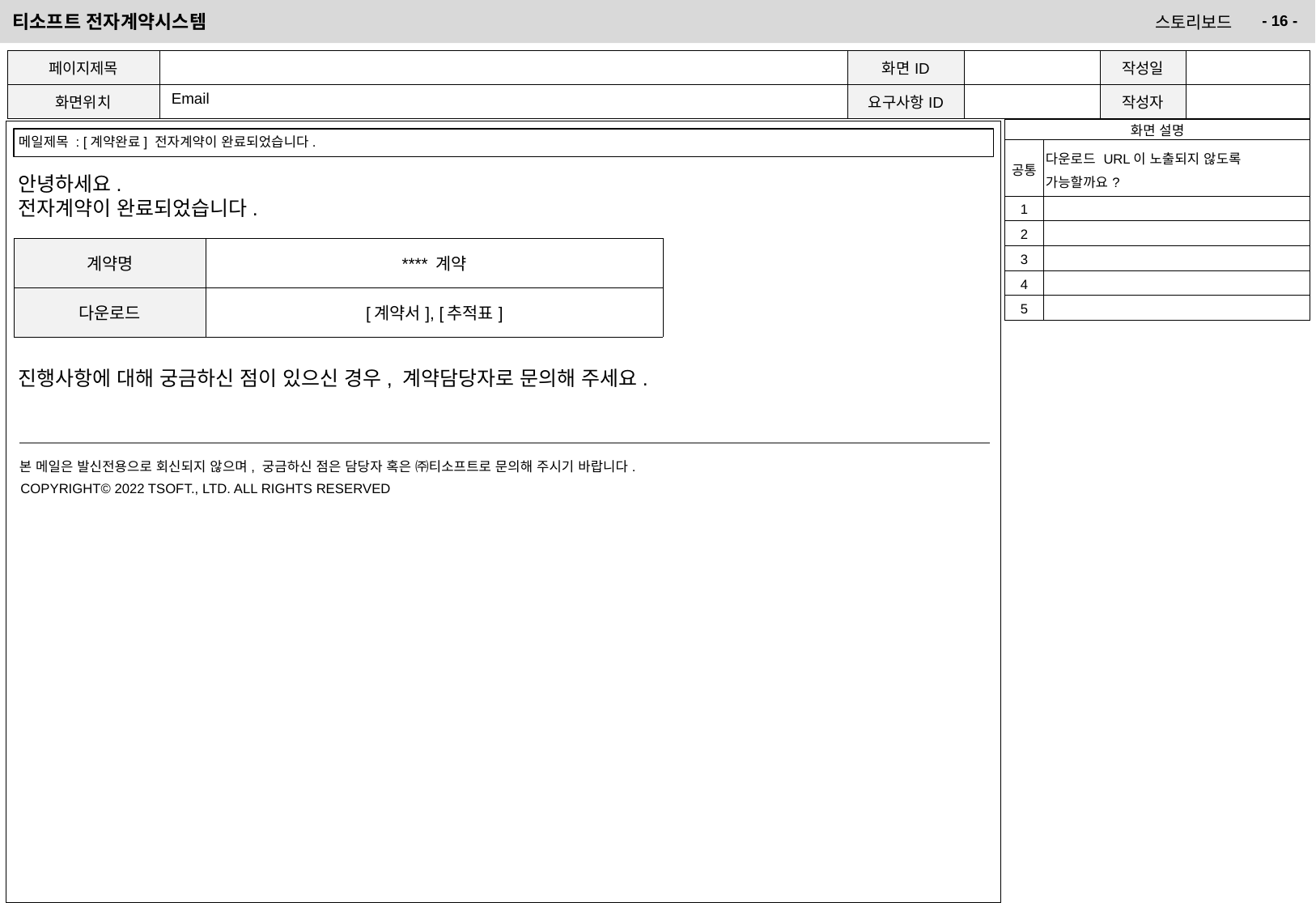

| 페이지제목 |  | 화면ID |  | 작성일 |  |
| --- | --- | --- | --- | --- | --- |
| 화면위치 | Email | 요구사항ID |  | 작성자 |  |
| 화면 설명 |  |
| --- | --- |
| 공통 | 다운로드 URL이 노출되지 않도록 가능할까요? |
| 1 |  |
| 2 |  |
| 3 |  |
| 4 |  |
| 5 |  |
메일제목 : [계약완료] 전자계약이 완료되었습니다.
안녕하세요.
전자계약이 완료되었습니다.

진행사항에 대해 궁금하신 점이 있으신 경우, 계약담당자로 문의해 주세요.
| 계약명 | \*\*\*\* 계약 |
| --- | --- |
| 다운로드 | [계약서], [추적표] |
본 메일은 발신전용으로 회신되지 않으며, 궁금하신 점은 담당자 혹은 ㈜티소프트로 문의해 주시기 바랍니다.
COPYRIGHT© 2022 TSOFT., LTD. ALL RIGHTS RESERVED